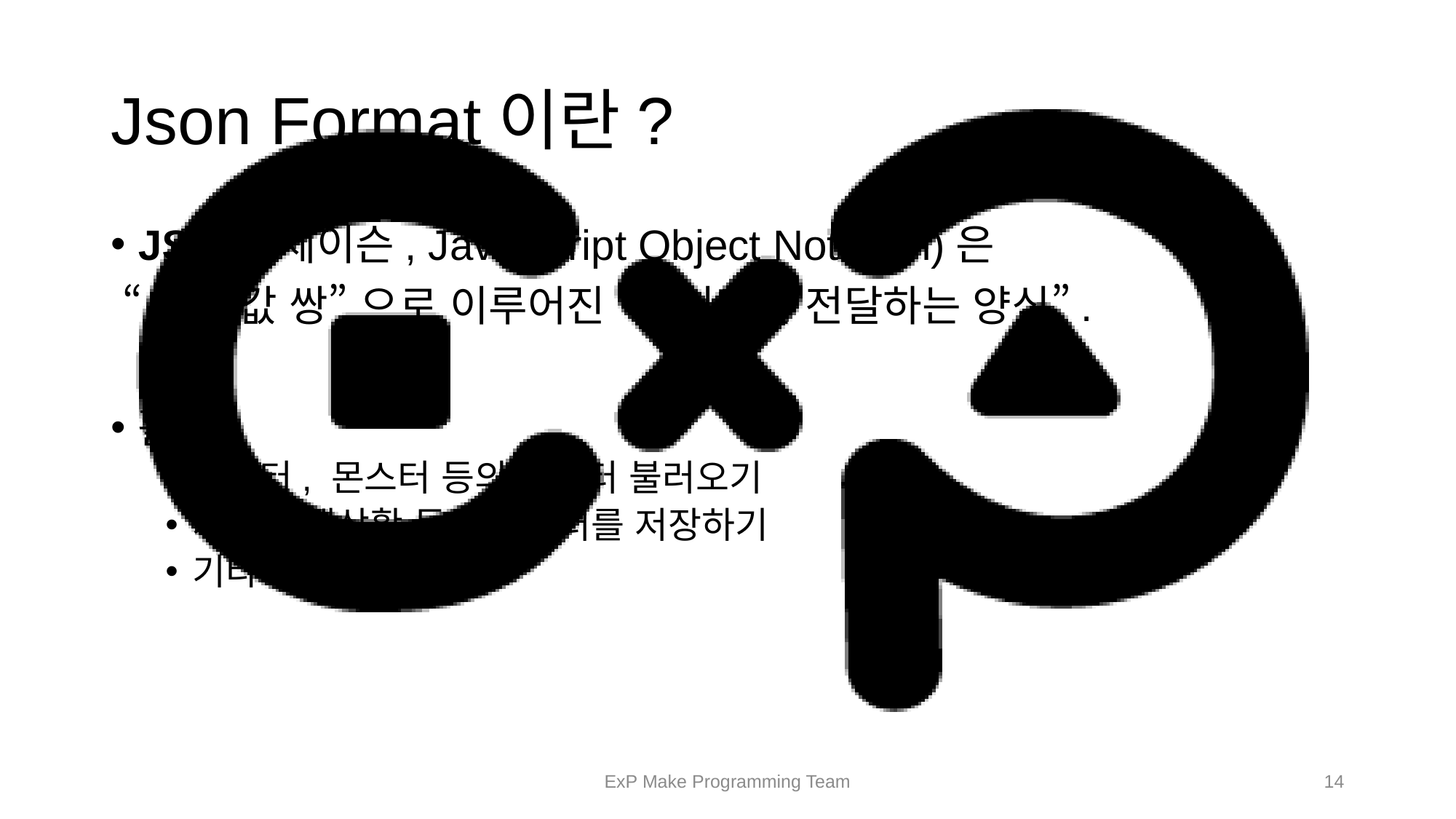

# Json Format이란?
JSON(제이슨, JavaScript Object Notation)은
 “키 – 값 쌍” 으로 이루어진 “데이터를 전달하는 양식”.

활용
캐릭터, 몬스터 등의 데이터 불러오기
게임 진행상황 등의 데이터를 저장하기
기타 등등..

ExP Make Programming Team
14